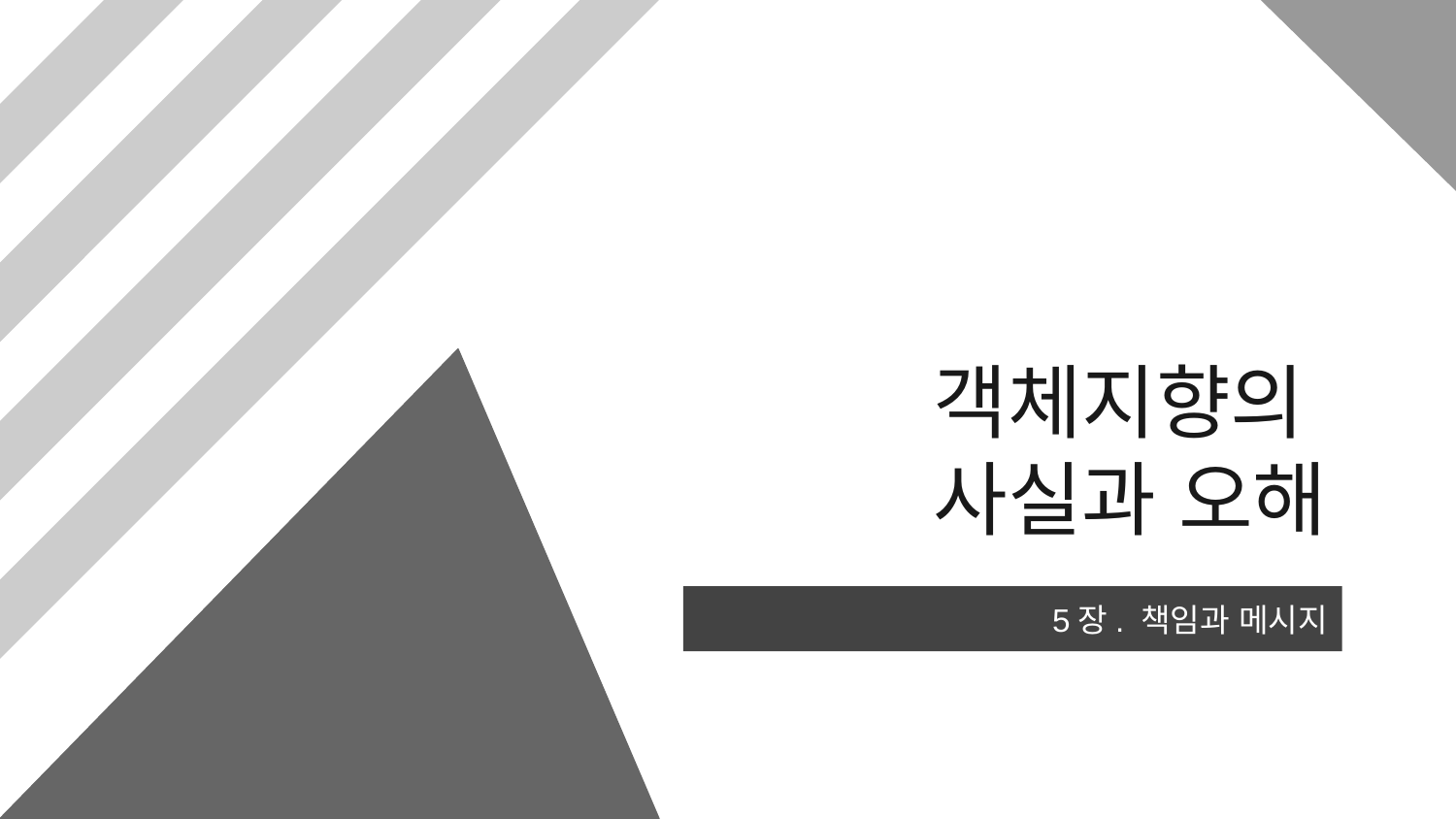

# 객체지향의 사실과 오해
5장. 책임과 메시지